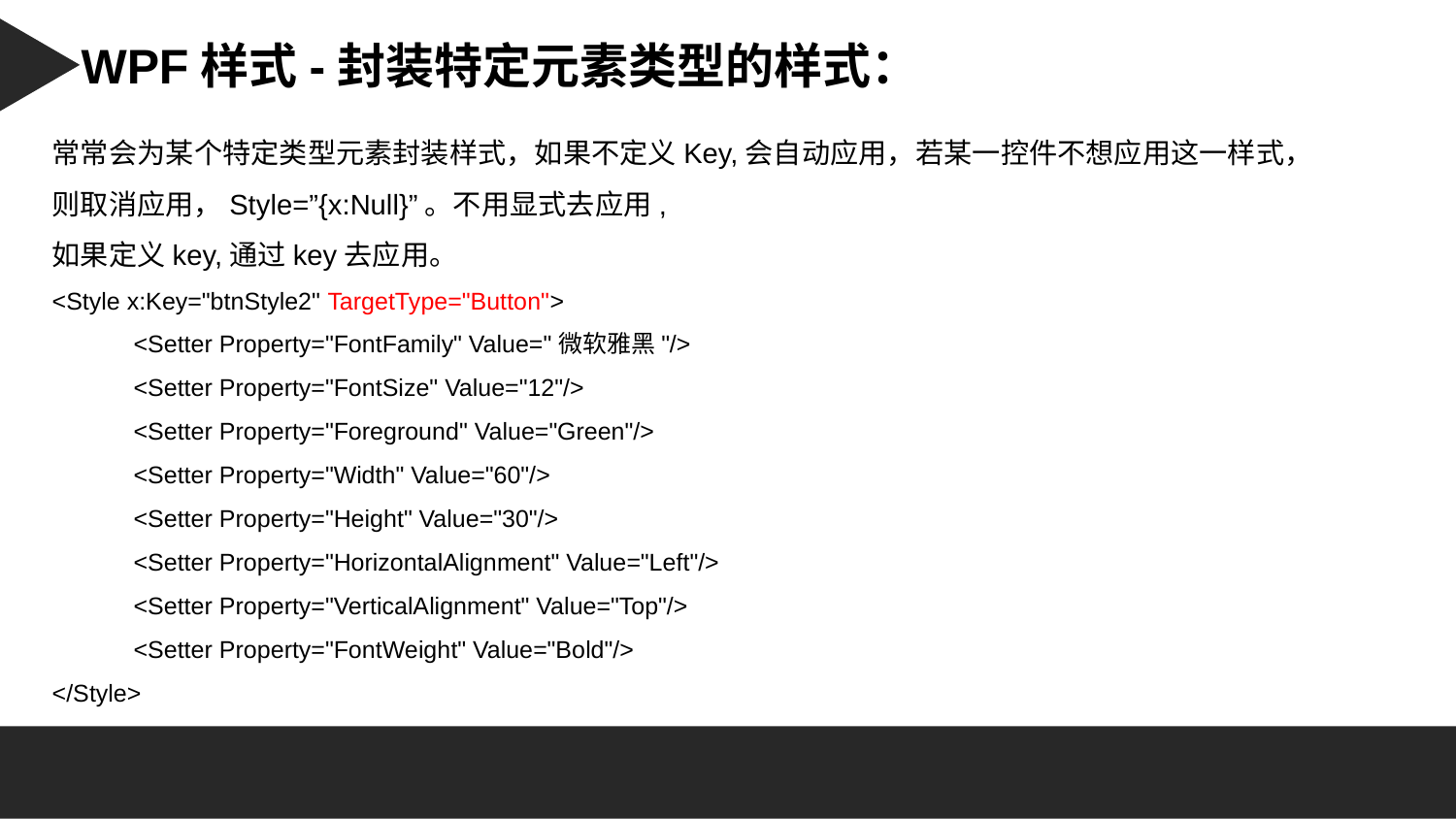

Character 字符串：

WPF样式-封装特定元素类型的样式：
常常会为某个特定类型元素封装样式，如果不定义Key,会自动应用，若某一控件不想应用这一样式，
则取消应用，Style=”{x:Null}”。不用显式去应用,
如果定义key,通过key去应用。
<Style x:Key="btnStyle2" TargetType="Button">
            <Setter Property="FontFamily" Value="微软雅黑"/>
            <Setter Property="FontSize" Value="12"/>
            <Setter Property="Foreground" Value="Green"/>
            <Setter Property="Width" Value="60"/>
            <Setter Property="Height" Value="30"/>
            <Setter Property="HorizontalAlignment" Value="Left"/>
            <Setter Property="VerticalAlignment" Value="Top"/>
            <Setter Property="FontWeight" Value="Bold"/>
</Style>